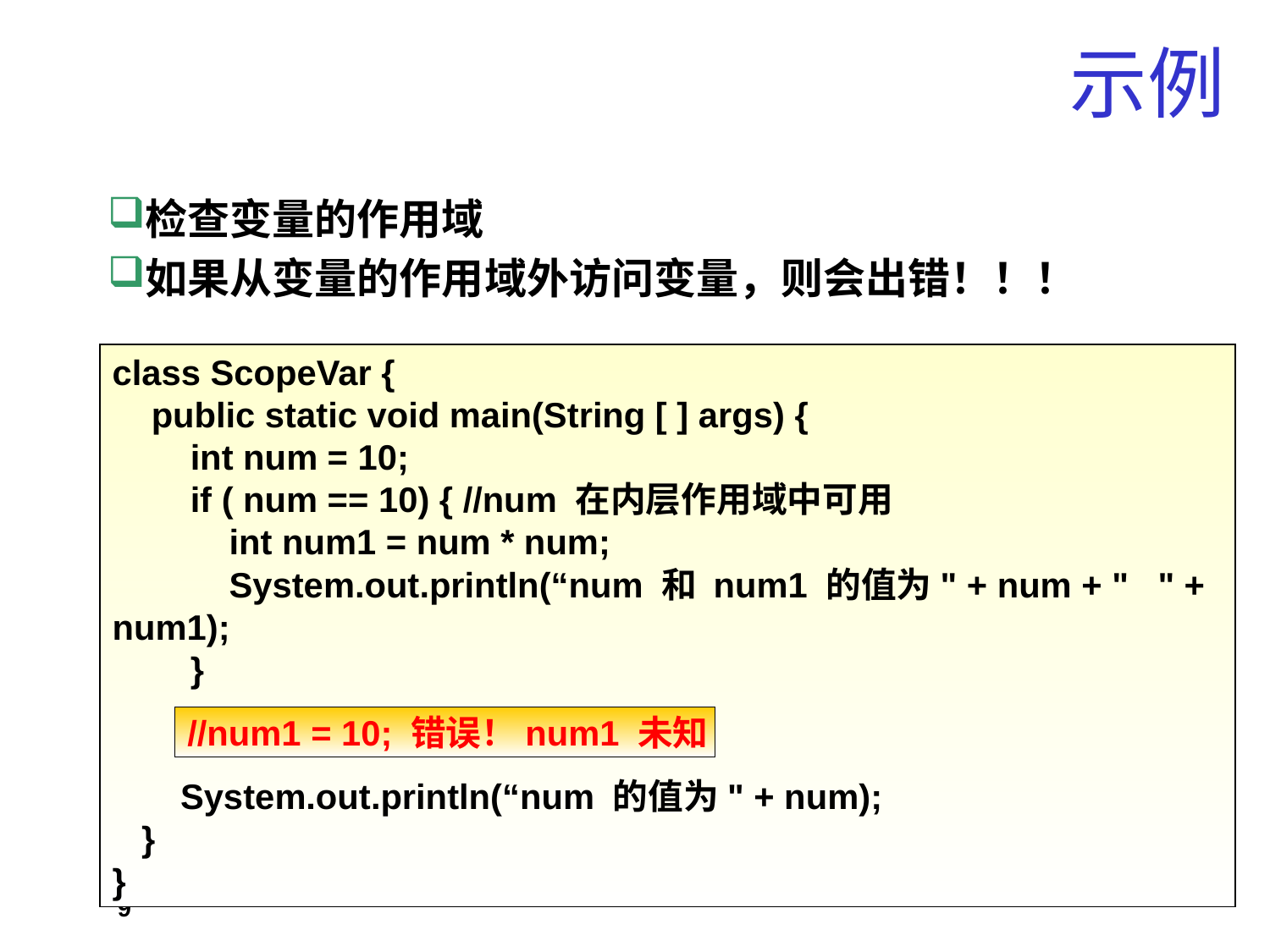

# 示例
检查变量的作用域
如果从变量的作用域外访问变量，则会出错！！！
class ScopeVar {
    public static void main(String [ ] args) {
        int num = 10;
        if ( num == 10) { //num 在内层作用域中可用
            int num1 = num * num;
            System.out.println(“num 和 num1 的值为" + num + "   " + num1);
        }

       System.out.println(“num 的值为" + num);
   }
}
//num1 = 10; 错误！num1 未知
9